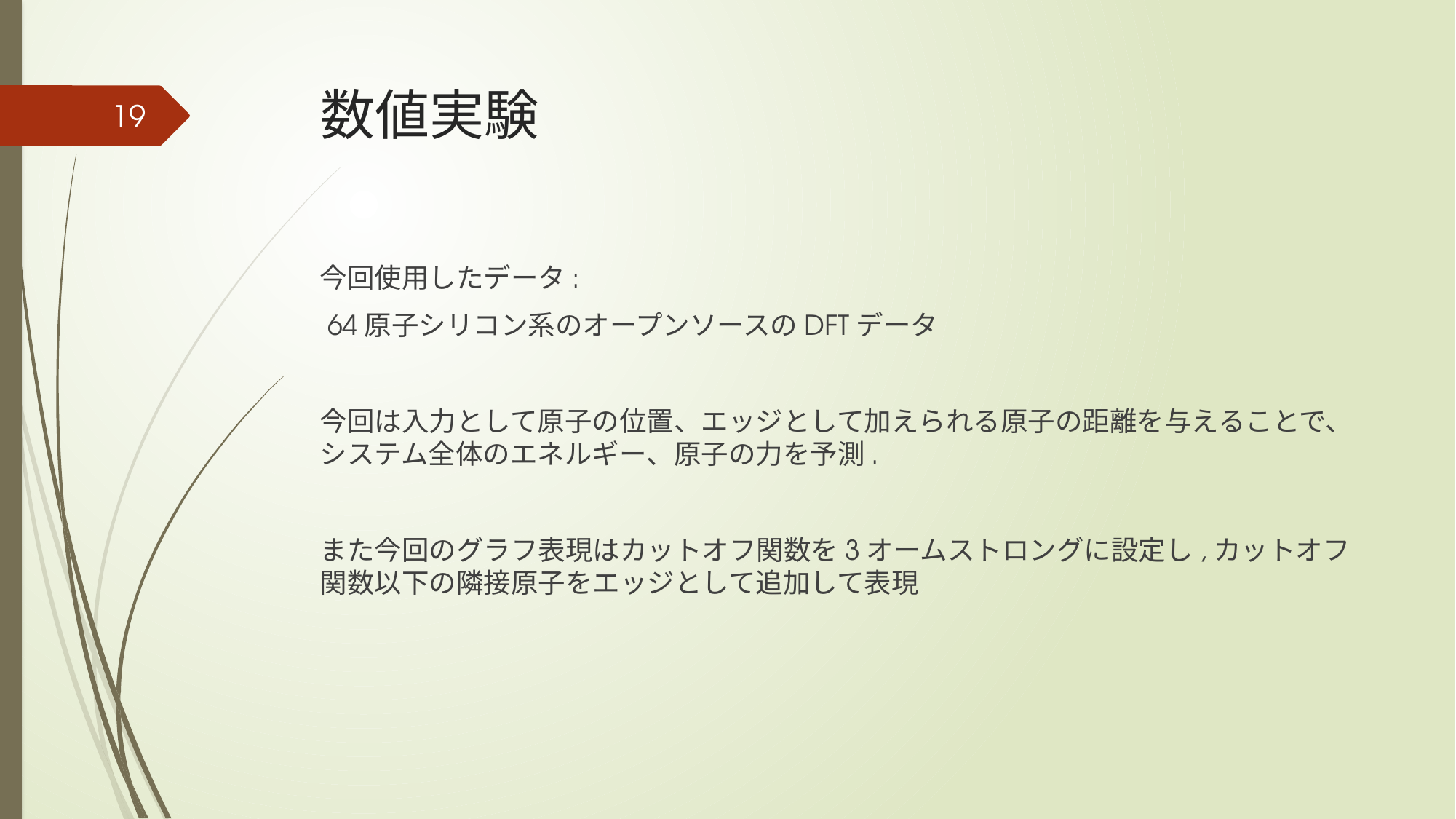

# 数値実験
19
今回使用したデータ:
 64原子シリコン系のオープンソースのDFTデータ

今回は入力として原子の位置、エッジとして加えられる原子の距離を与えることで、システム全体のエネルギー、原子の力を予測.

また今回のグラフ表現はカットオフ関数を3オームストロングに設定し,カットオフ関数以下の隣接原子をエッジとして追加して表現